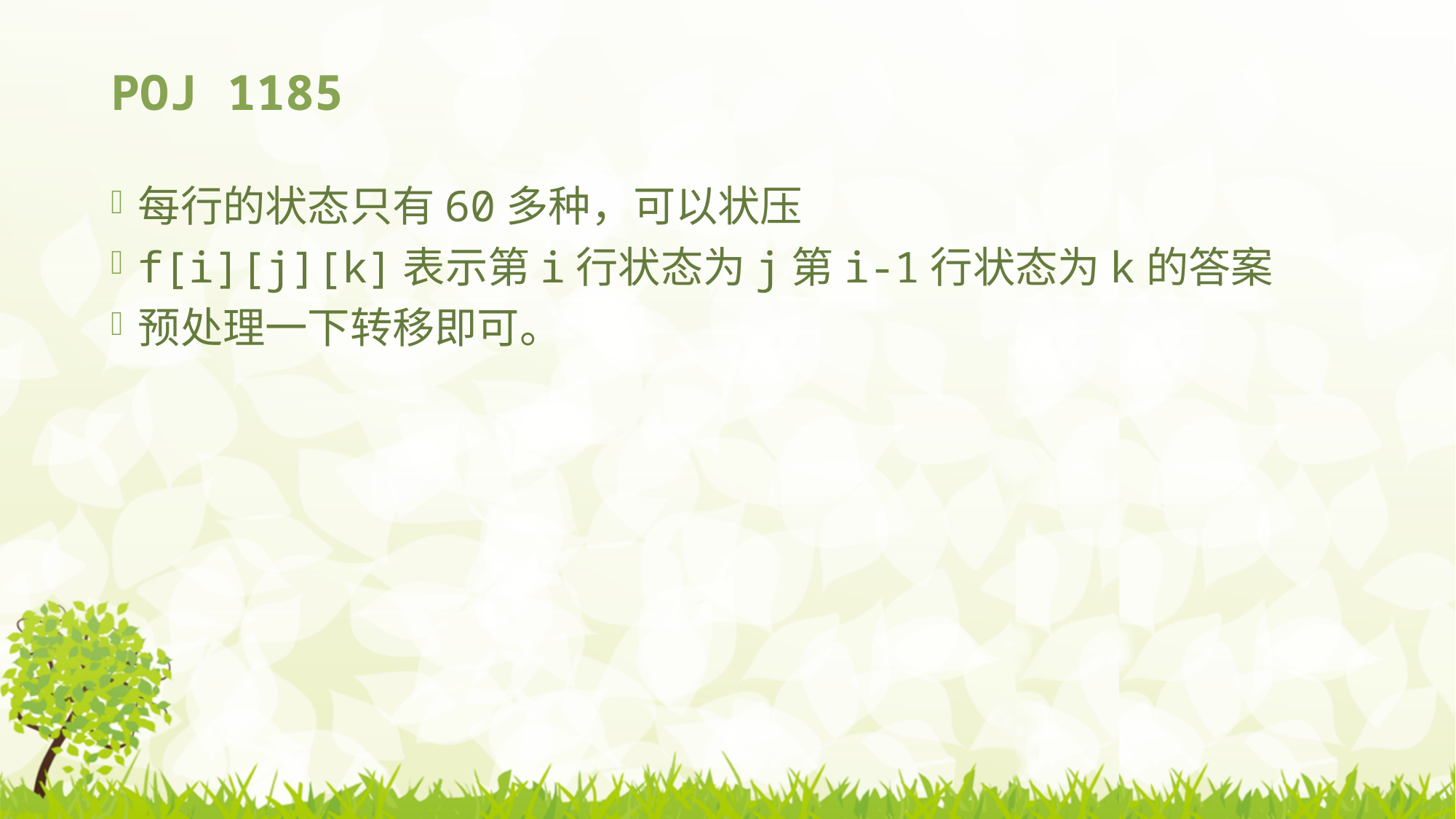

# POJ 1185
每行的状态只有60多种，可以状压
f[i][j][k]表示第i行状态为j第i-1行状态为k的答案
预处理一下转移即可。